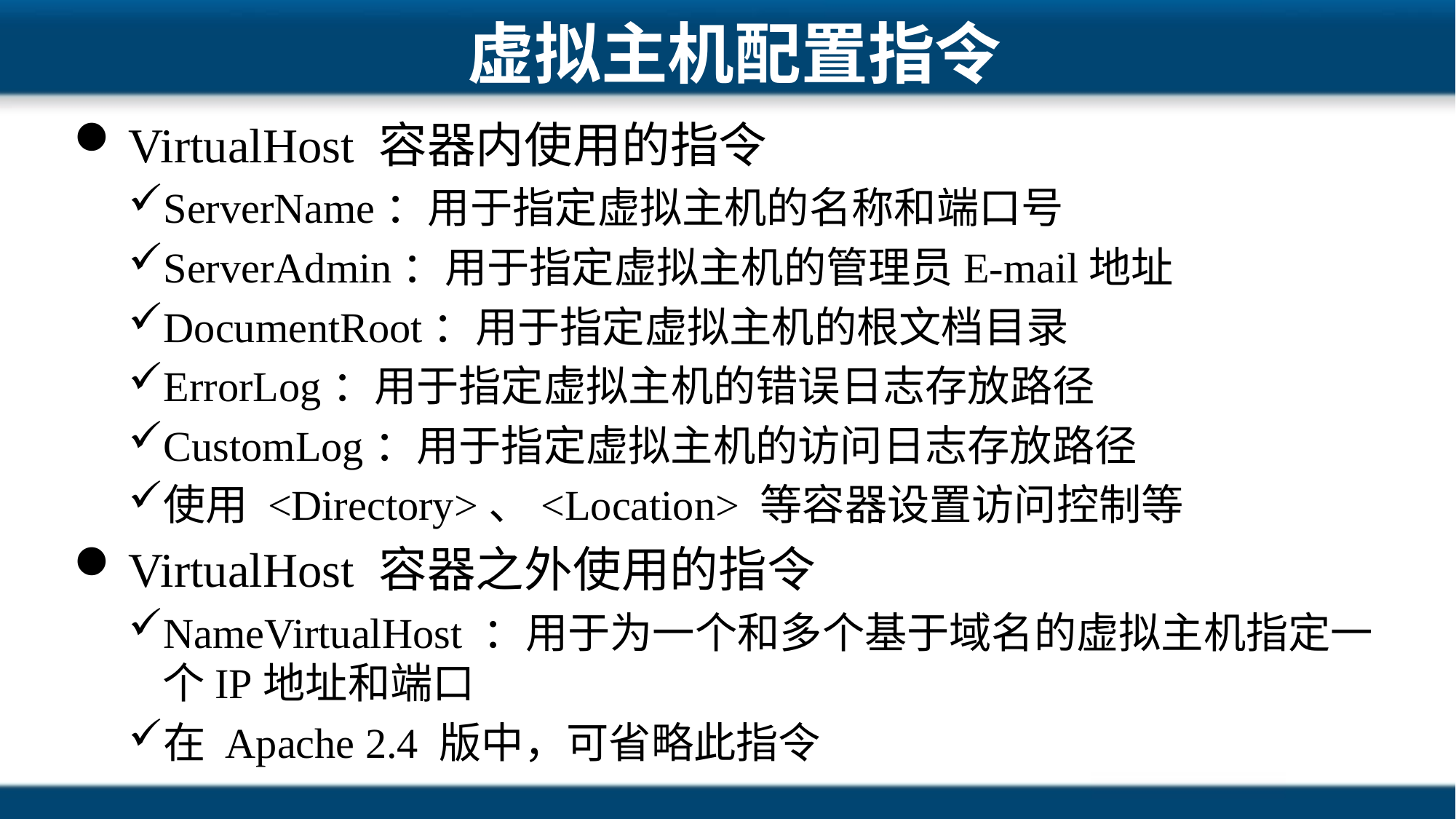

# 虚拟主机配置指令
VirtualHost 容器内使用的指令
ServerName：用于指定虚拟主机的名称和端口号
ServerAdmin：用于指定虚拟主机的管理员E-mail地址
DocumentRoot：用于指定虚拟主机的根文档目录
ErrorLog：用于指定虚拟主机的错误日志存放路径
CustomLog：用于指定虚拟主机的访问日志存放路径
使用 <Directory>、<Location> 等容器设置访问控制等
VirtualHost 容器之外使用的指令
NameVirtualHost ：用于为一个和多个基于域名的虚拟主机指定一个IP地址和端口
在 Apache 2.4 版中，可省略此指令